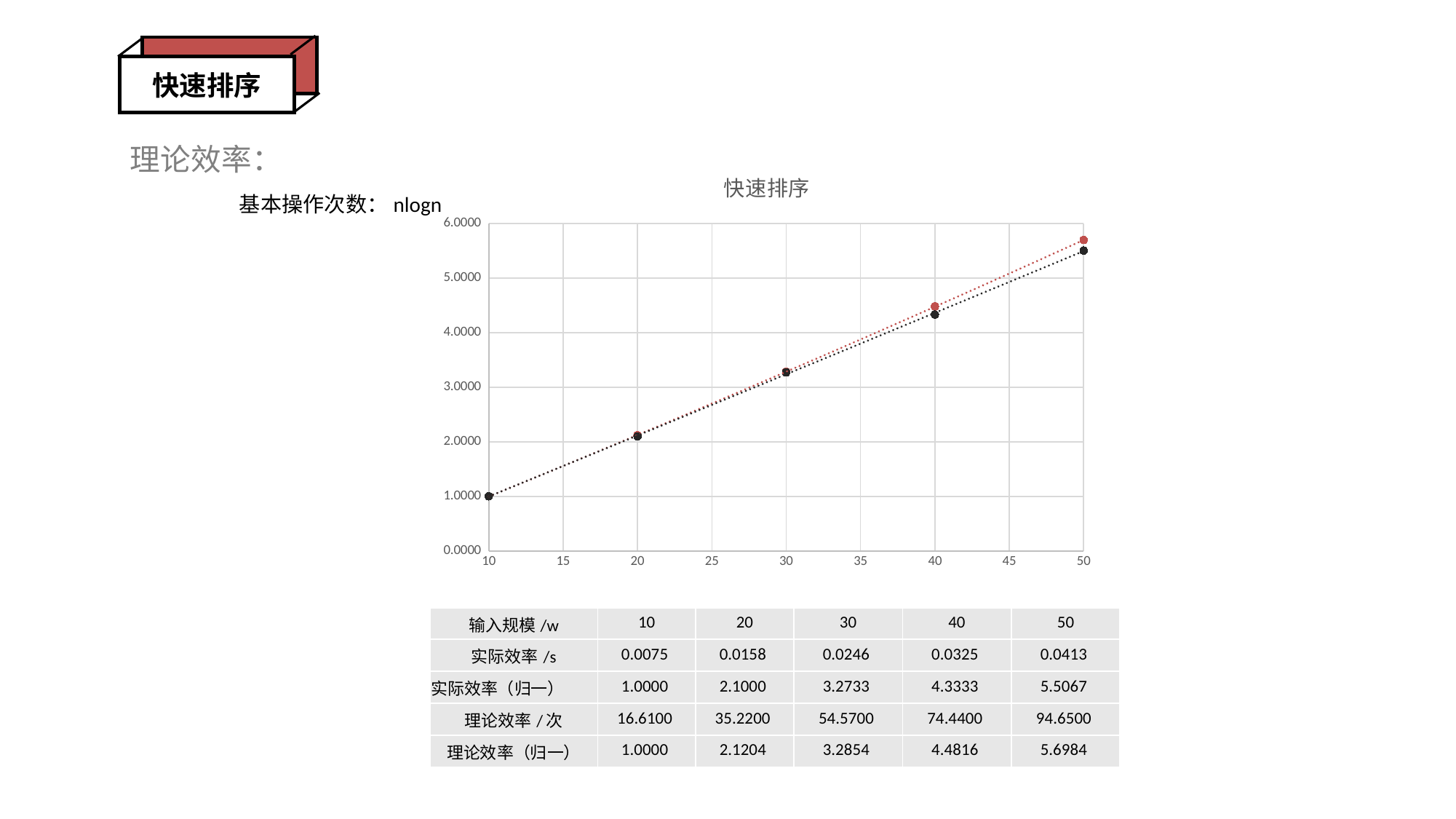

快速排序
理论效率：
	基本操作次数：nlogn

### Chart: 快速排序

| Category |  |  |
|---|---|---|
| 输入规模/w | 10 | 20 | 30 | 40 | 50 |
| --- | --- | --- | --- | --- | --- |
| 实际效率/s | 0.0075 | 0.0158 | 0.0246 | 0.0325 | 0.0413 |
| 实际效率（归一） | 1.0000 | 2.1000 | 3.2733 | 4.3333 | 5.5067 |
| 理论效率/次 | 16.6100 | 35.2200 | 54.5700 | 74.4400 | 94.6500 |
| 理论效率（归一） | 1.0000 | 2.1204 | 3.2854 | 4.4816 | 5.6984 |